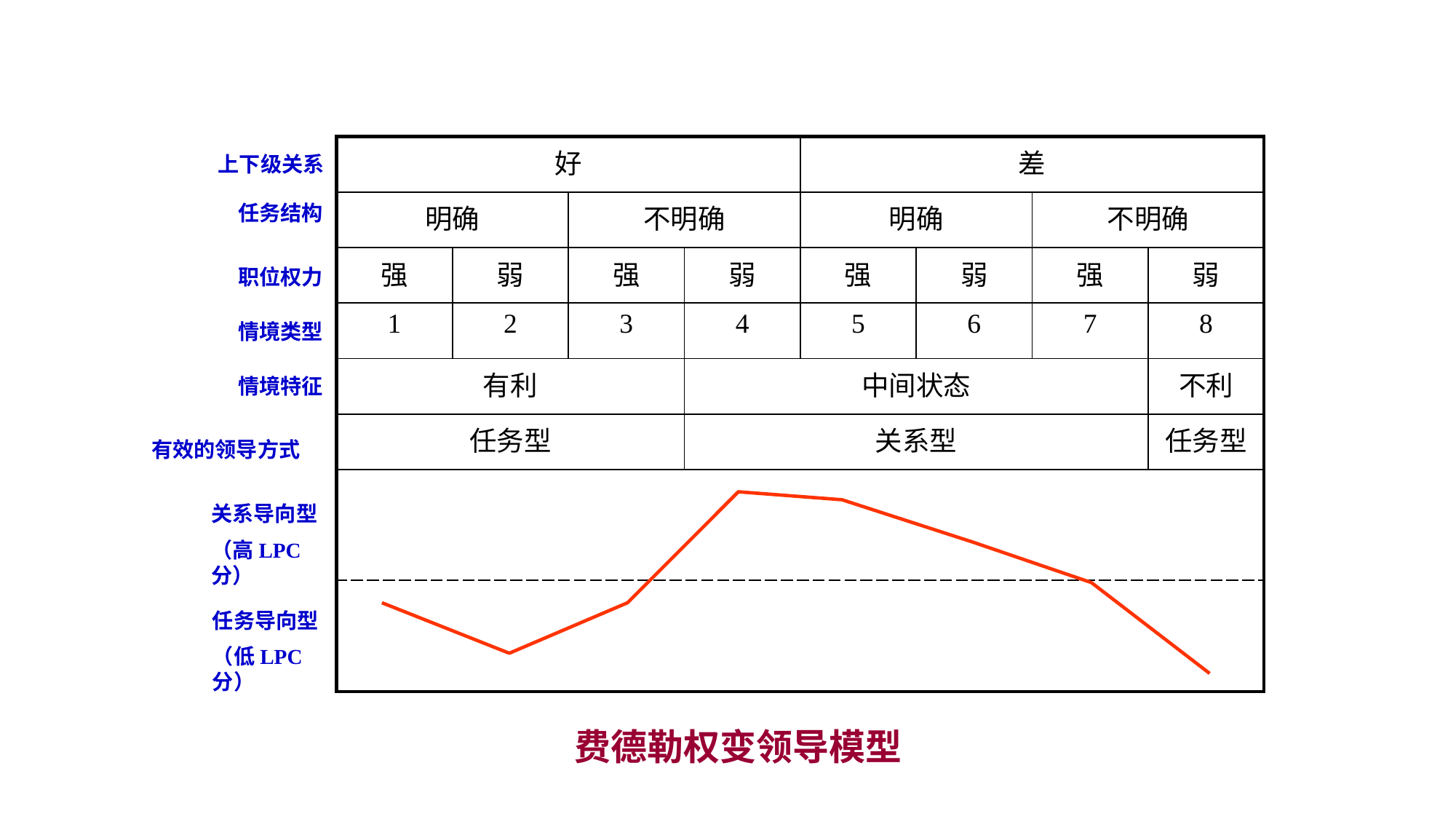

| 好 |  |  |  | 差 |  |  |  |
| --- | --- | --- | --- | --- | --- | --- | --- |
| 明确 |  | 不明确 |  | 明确 |  | 不明确 |  |
| 强 | 弱 | 强 | 弱 | 强 | 弱 | 强 | 弱 |
| 1 | 2 | 3 | 4 | 5 | 6 | 7 | 8 |
| 有利 |  |  | 中间状态 |  |  |  | 不利 |
| 任务型 |  |  | 关系型 |  |  |  | 任务型 |
|  |  |  |  |  |  |  |  |
|  |  |  |  |  |  |  |  |
上下级关系
任务结构
职位权力
情境类型
情境特征
有效的领导方式

关系导向型
（高LPC分）
任务导向型
（低LPC分）
费德勒权变领导模型